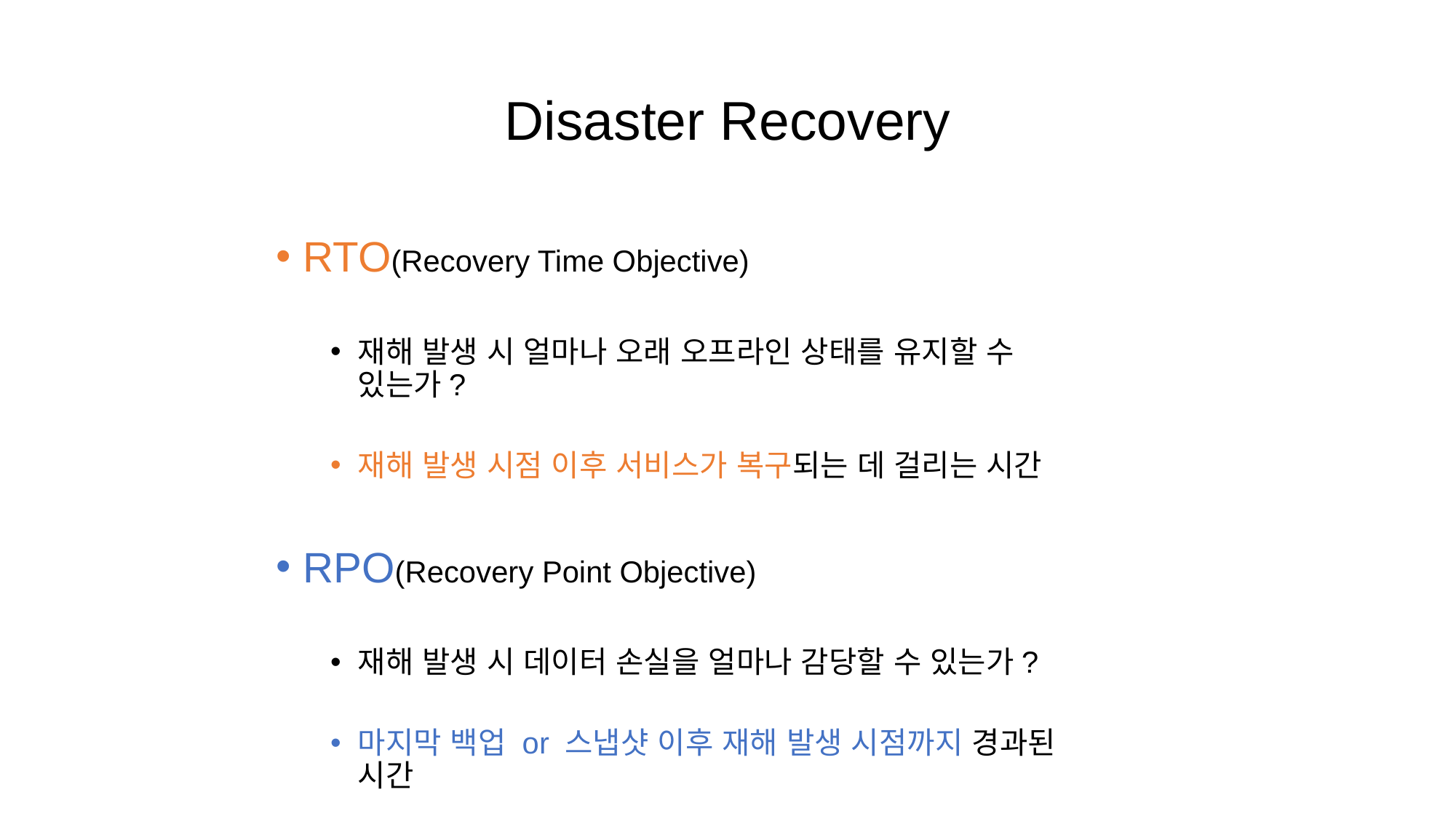

# Disaster Recovery
RTO(Recovery Time Objective)

재해 발생 시 얼마나 오래 오프라인 상태를 유지할 수 있는가?

재해 발생 시점 이후 서비스가 복구되는 데 걸리는 시간

RPO(Recovery Point Objective)

재해 발생 시 데이터 손실을 얼마나 감당할 수 있는가?

마지막 백업 or 스냅샷 이후 재해 발생 시점까지 경과된 시간